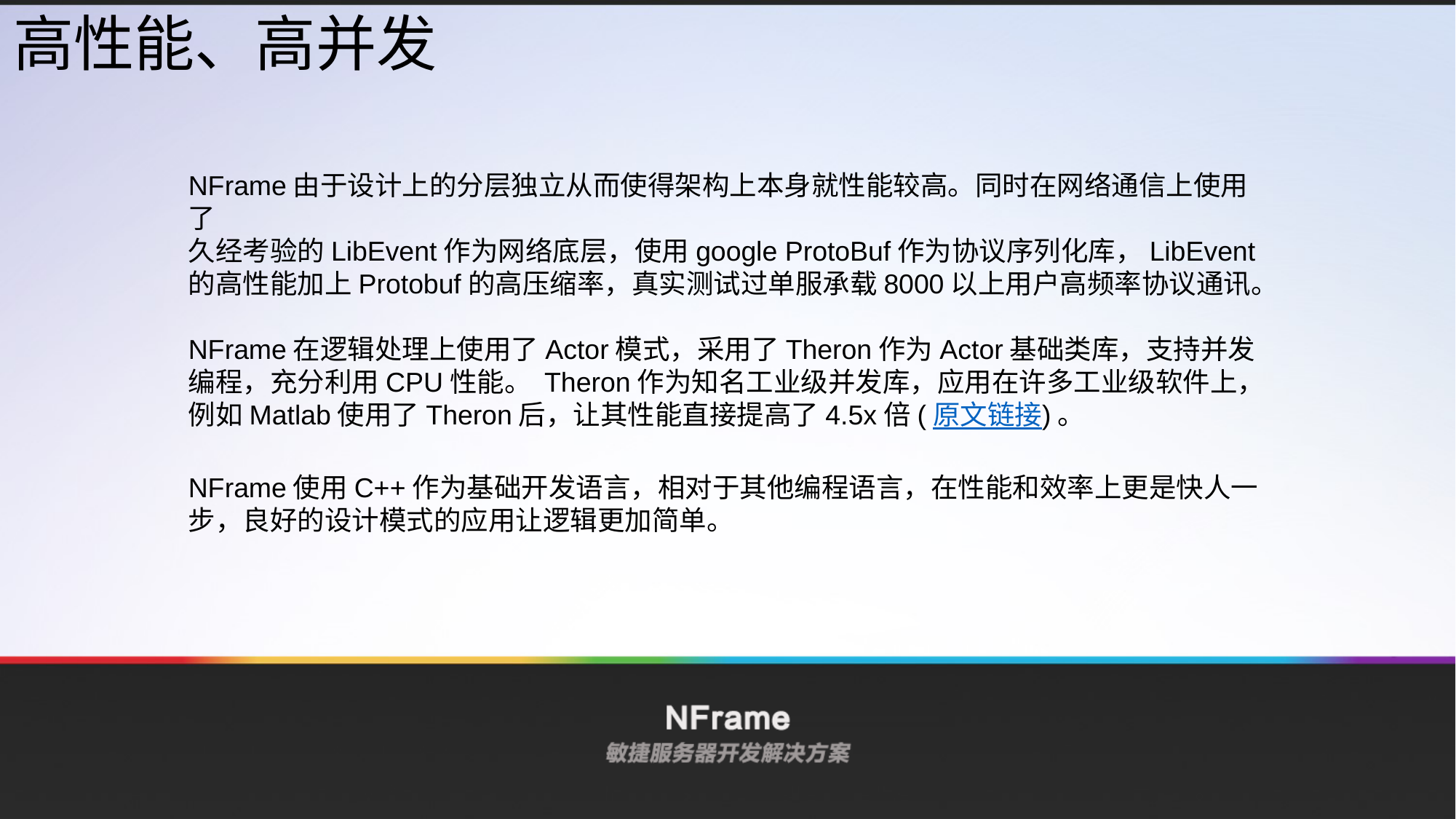

高性能、高并发
NFrame由于设计上的分层独立从而使得架构上本身就性能较高。同时在网络通信上使用了
久经考验的LibEvent作为网络底层，使用google ProtoBuf作为协议序列化库，LibEvent的高性能加上Protobuf的高压缩率，真实测试过单服承载8000以上用户高频率协议通讯。

NFrame在逻辑处理上使用了Actor模式，采用了Theron作为Actor基础类库，支持并发编程，充分利用CPU性能。 Theron作为知名工业级并发库，应用在许多工业级软件上，例如Matlab使用了Theron后，让其性能直接提高了4.5x倍(原文链接)。

NFrame使用C++作为基础开发语言，相对于其他编程语言，在性能和效率上更是快人一步，良好的设计模式的应用让逻辑更加简单。